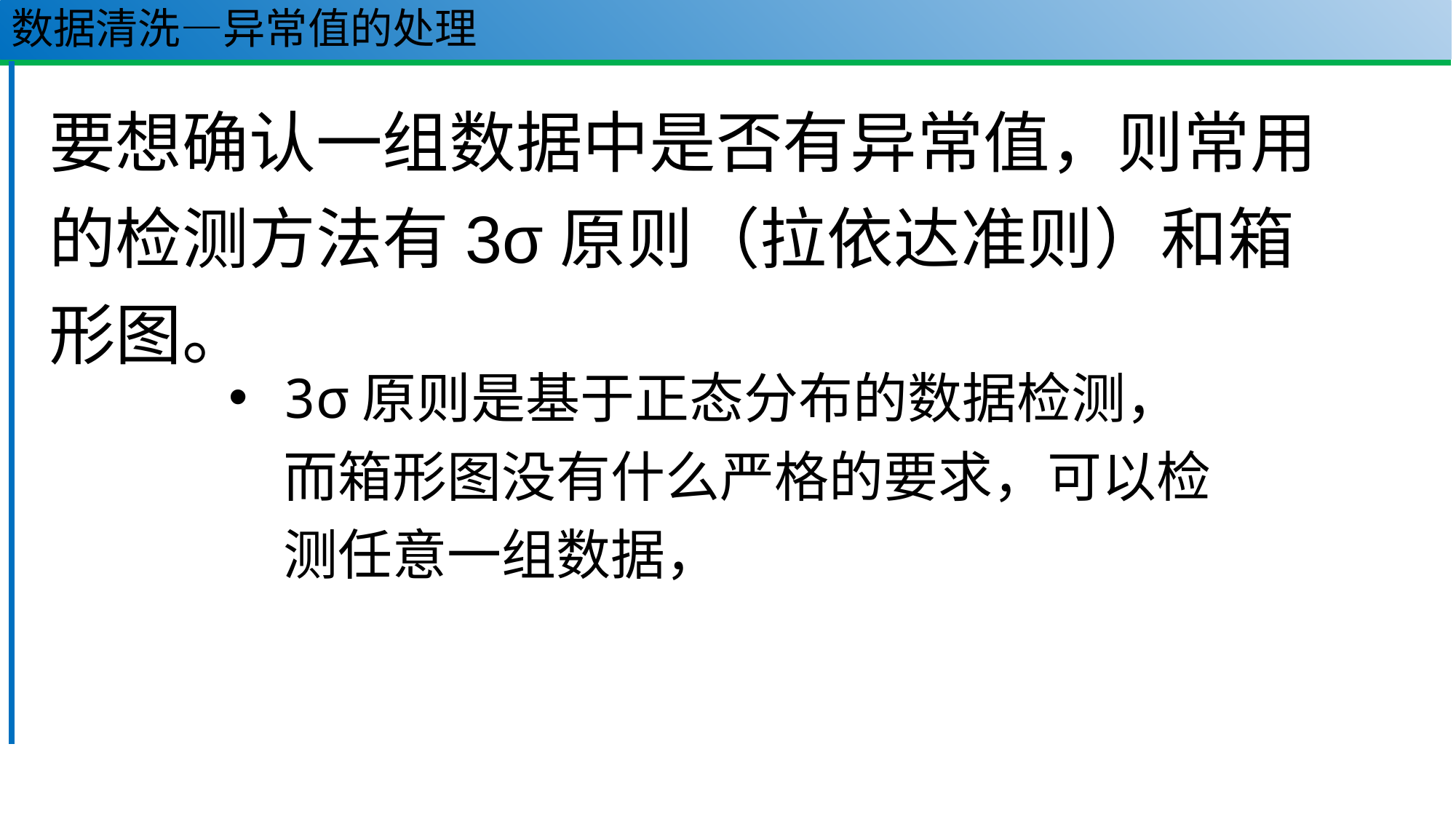

# 数据清洗—异常值的处理
要想确认一组数据中是否有异常值，则常用的检测方法有3σ原则（拉依达准则）和箱形图。
3σ原则是基于正态分布的数据检测，而箱形图没有什么严格的要求，可以检测任意一组数据，